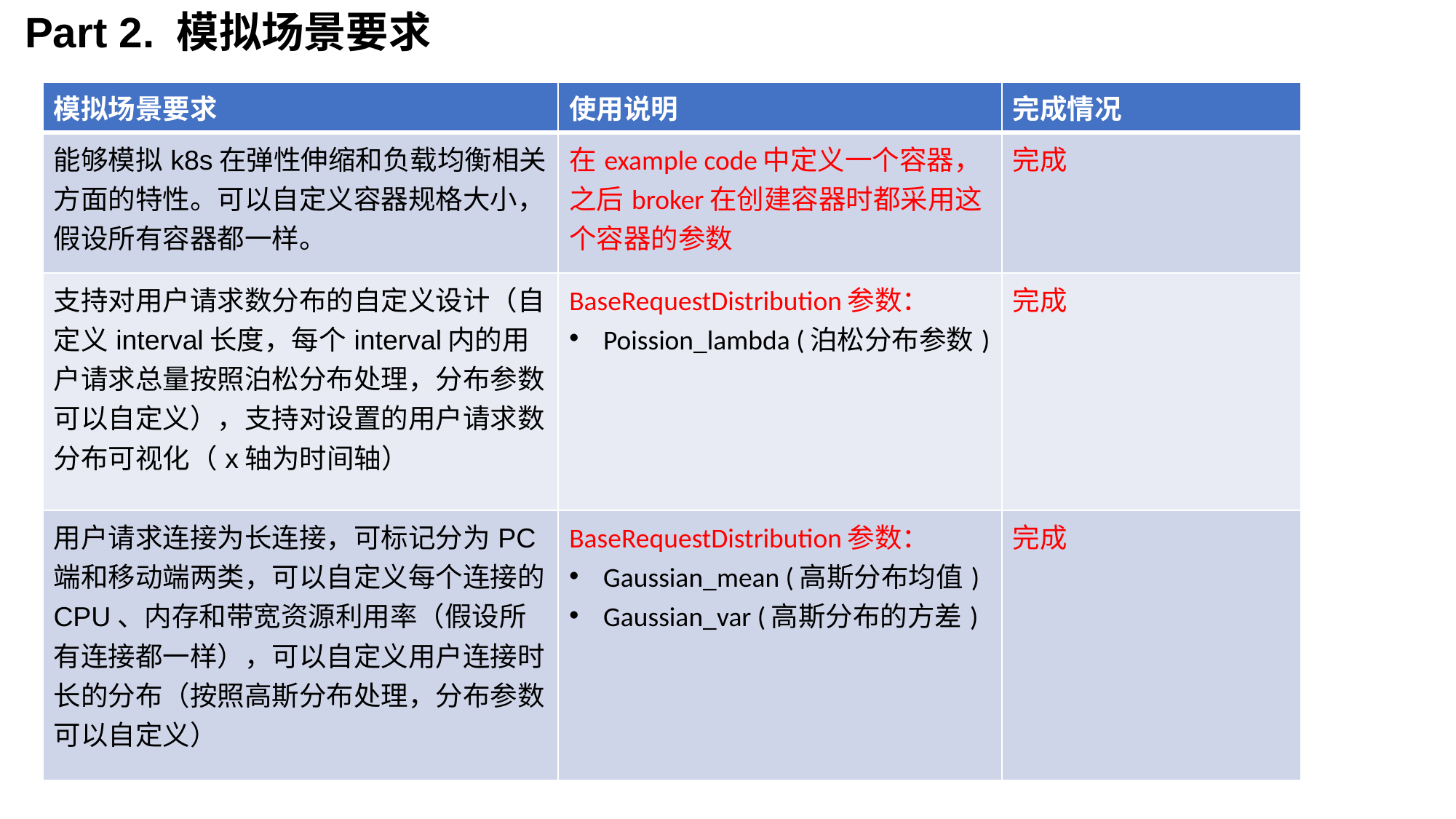

Part 2. 模拟场景要求
| 模拟场景要求 | 使用说明 | 完成情况 |
| --- | --- | --- |
| 能够模拟k8s在弹性伸缩和负载均衡相关方面的特性。可以自定义容器规格大小，假设所有容器都一样。 | 在example code中定义一个容器，之后broker在创建容器时都采用这个容器的参数 | 完成 |
| 支持对用户请求数分布的自定义设计（自定义interval长度，每个interval内的用户请求总量按照泊松分布处理，分布参数可以自定义），支持对设置的用户请求数分布可视化（x轴为时间轴） | BaseRequestDistribution参数： Poission\_lambda (泊松分布参数) | 完成 |
| 用户请求连接为长连接，可标记分为PC端和移动端两类，可以自定义每个连接的CPU、内存和带宽资源利用率（假设所有连接都一样），可以自定义用户连接时长的分布（按照高斯分布处理，分布参数可以自定义） | BaseRequestDistribution参数： Gaussian\_mean (高斯分布均值) Gaussian\_var (高斯分布的方差) | 完成 |